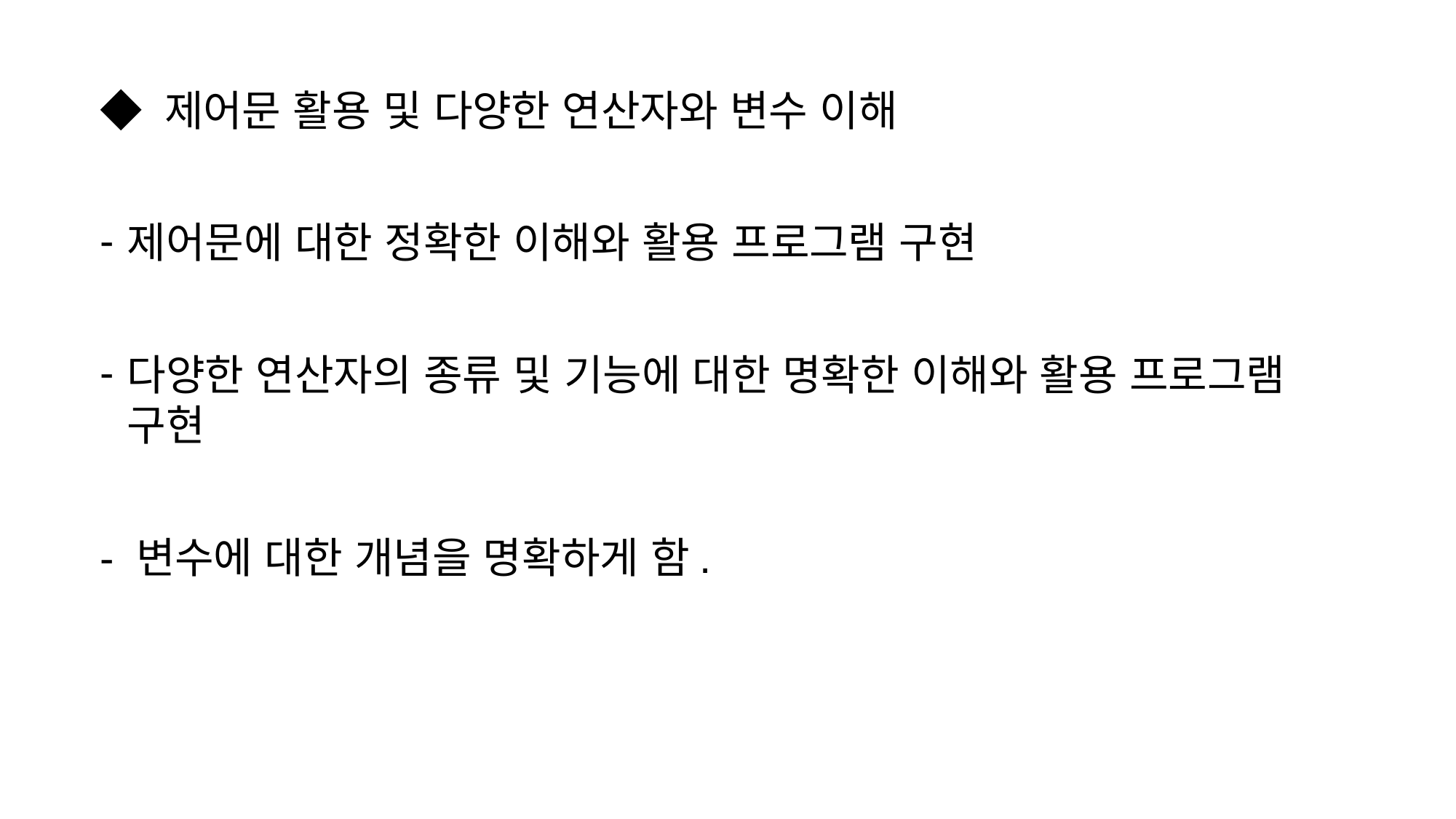

◆ 제어문 활용 및 다양한 연산자와 변수 이해

제어문에 대한 정확한 이해와 활용 프로그램 구현

다양한 연산자의 종류 및 기능에 대한 명확한 이해와 활용 프로그램 구현

- 변수에 대한 개념을 명확하게 함.